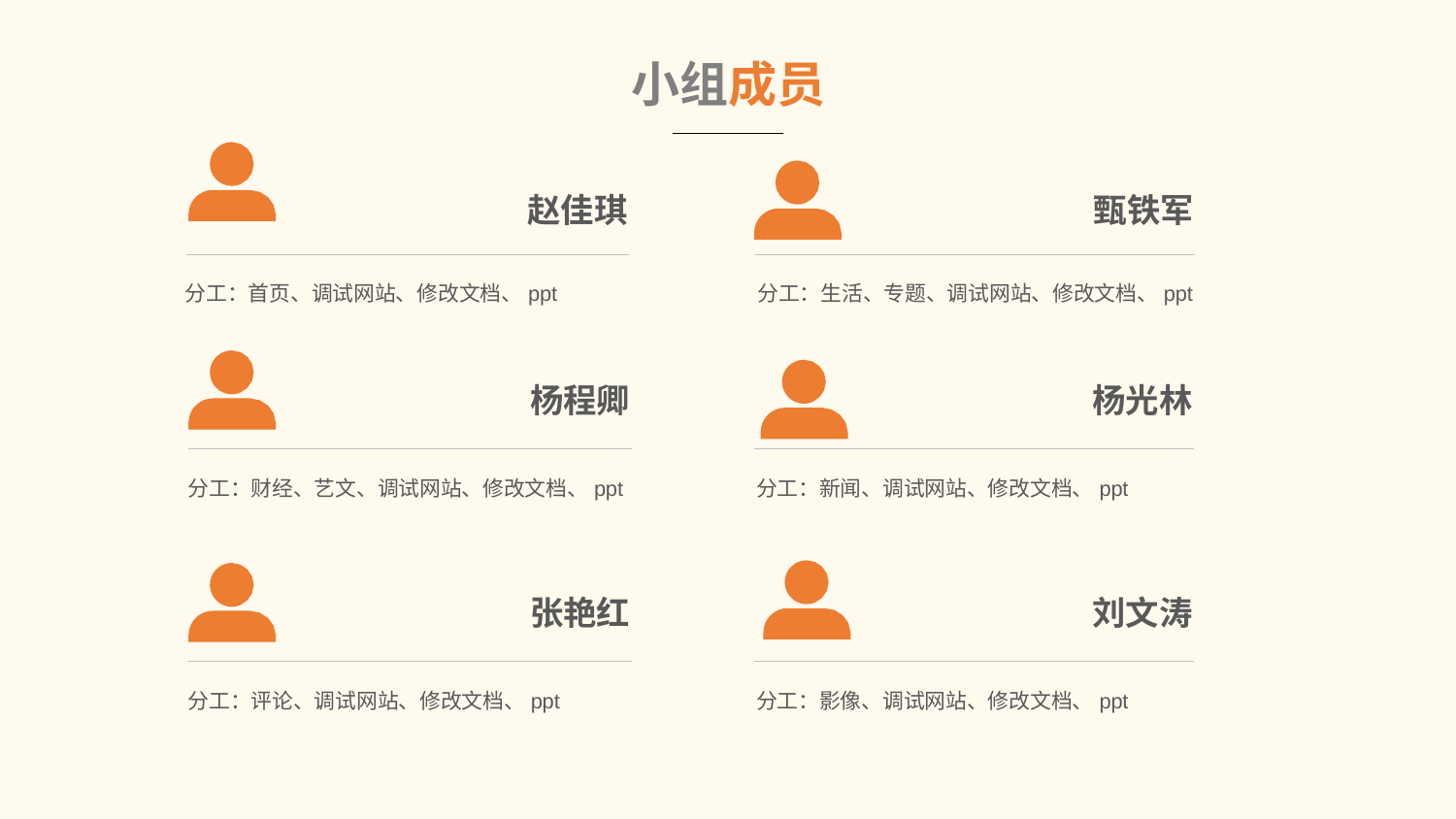

小组成员

赵佳琪
甄铁军
分工：首页、调试网站、修改文档、ppt
分工：生活、专题、调试网站、修改文档、ppt

杨程卿
杨光林
分工：财经、艺文、调试网站、修改文档、ppt
分工：新闻、调试网站、修改文档、ppt

张艳红
刘文涛
分工：评论、调试网站、修改文档、ppt
分工：影像、调试网站、修改文档、ppt